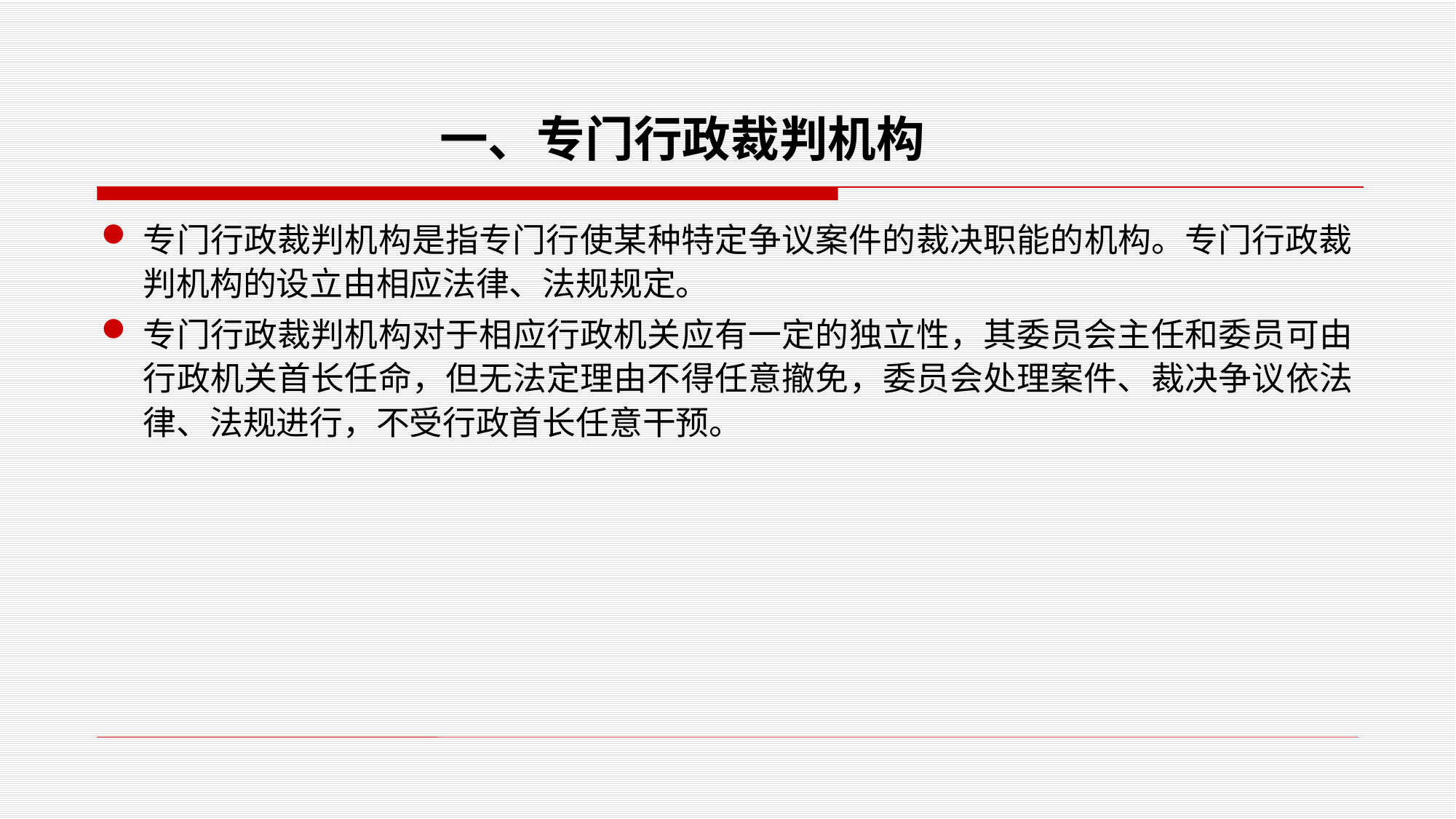

#
一、专门行政裁判机构
专门行政裁判机构是指专门行使某种特定争议案件的裁决职能的机构。专门行政裁判机构的设立由相应法律、法规规定。
专门行政裁判机构对于相应行政机关应有一定的独立性，其委员会主任和委员可由行政机关首长任命，但无法定理由不得任意撤免，委员会处理案件、裁决争议依法律、法规进行，不受行政首长任意干预。